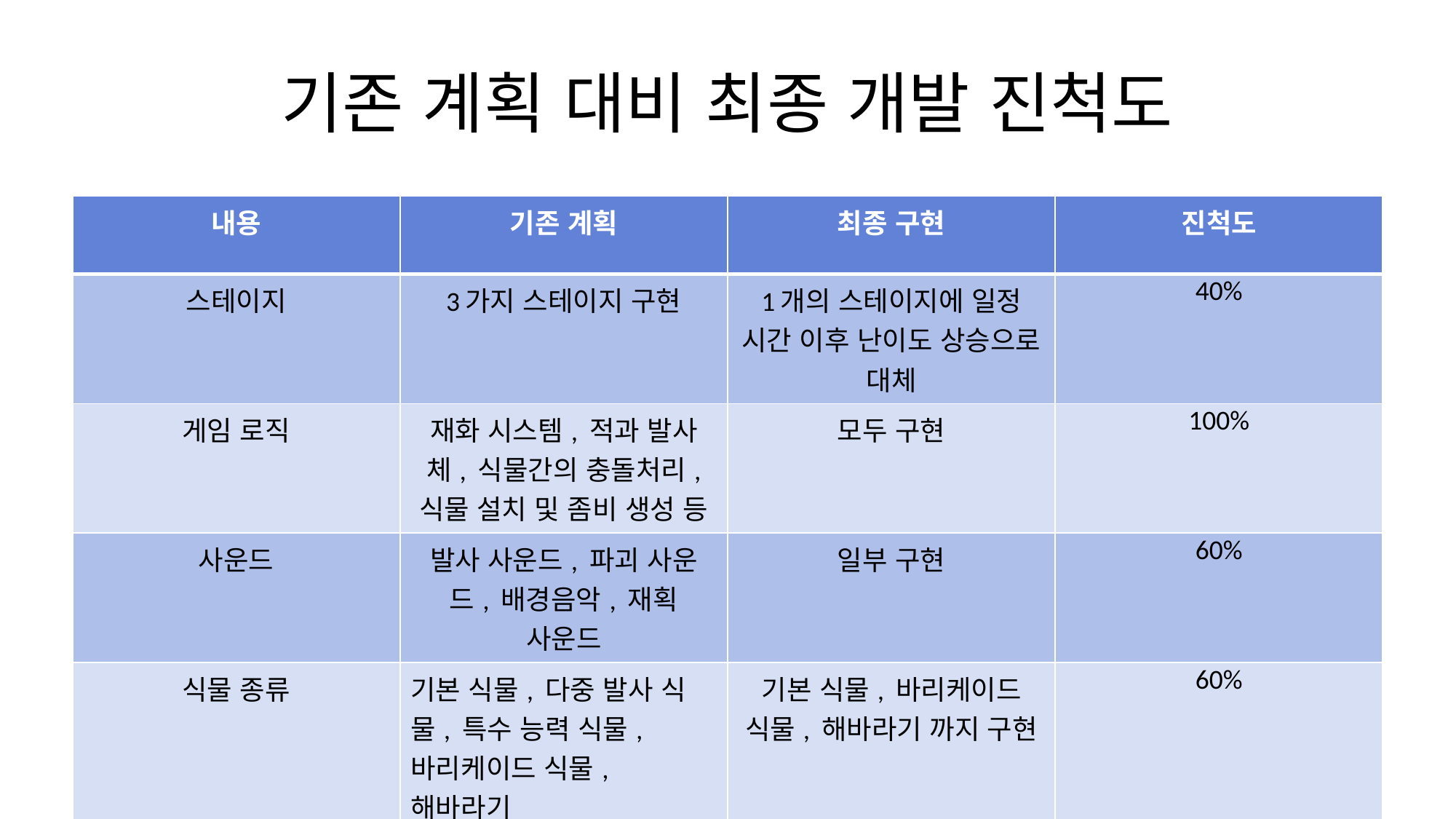

# 기존 계획 대비 최종 개발 진척도
| 내용 | 기존 계획 | 최종 구현 | 진척도 |
| --- | --- | --- | --- |
| 스테이지 | 3가지 스테이지 구현 | 1개의 스테이지에 일정 시간 이후 난이도 상승으로 대체 | 40% |
| 게임 로직 | 재화 시스템, 적과 발사체, 식물간의 충돌처리, 식물 설치 및 좀비 생성 등 | 모두 구현 | 100% |
| 사운드 | 발사 사운드, 파괴 사운드, 배경음악, 재획 사운드 | 일부 구현 | 60% |
| 식물 종류 | 기본 식물, 다중 발사 식물, 특수 능력 식물, 바리케이드 식물, 해바라기 | 기본 식물, 바리케이드 식물, 해바라기 까지 구현 | 60% |
| 기존 계획 대비 최종 개발 진척도 |  |  | 약 65% |